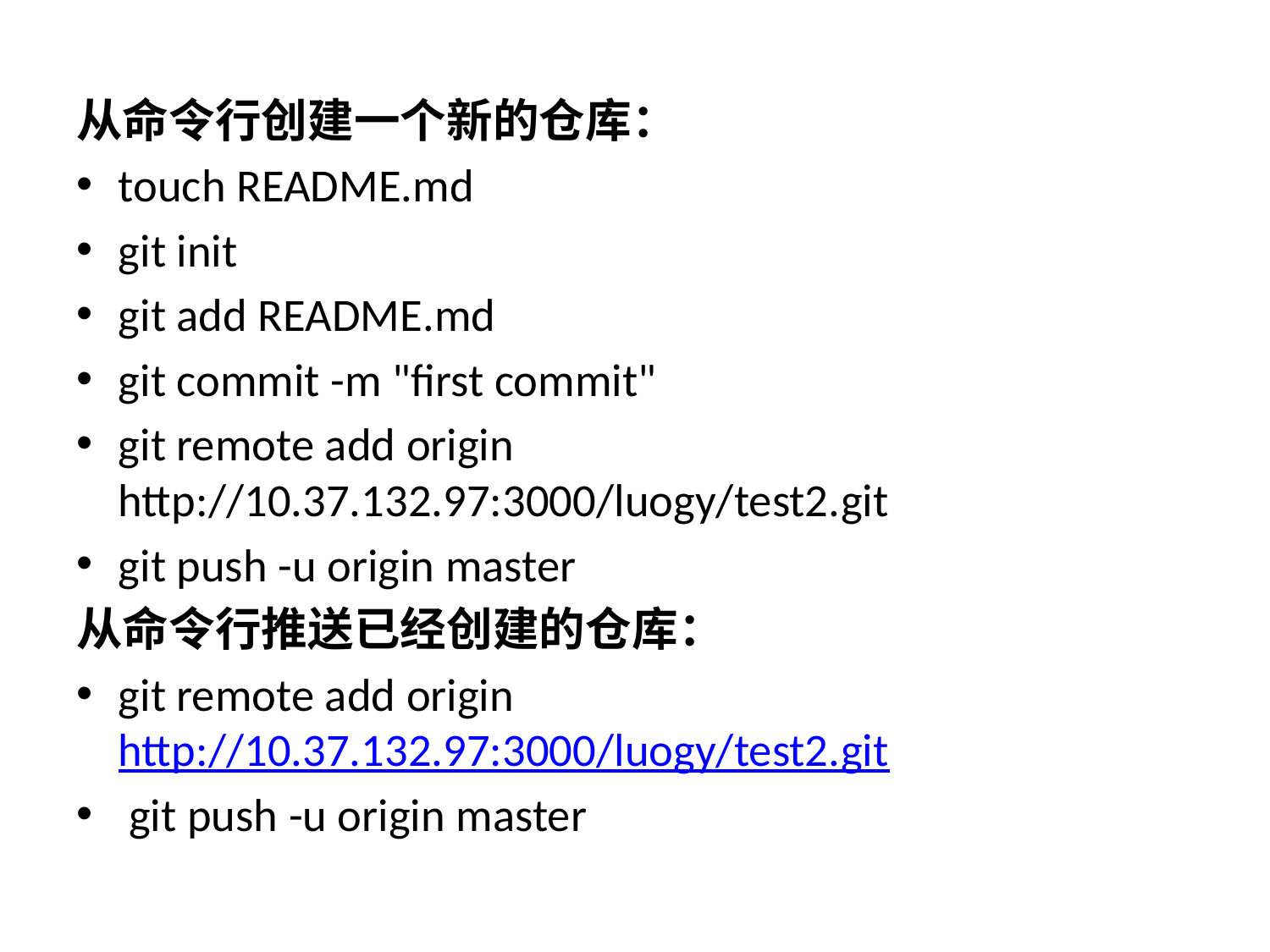

从命令行创建一个新的仓库：
touch README.md
git init
git add README.md
git commit -m "first commit"
git remote add origin http://10.37.132.97:3000/luogy/test2.git
git push -u origin master
从命令行推送已经创建的仓库：
git remote add origin http://10.37.132.97:3000/luogy/test2.git
 git push -u origin master